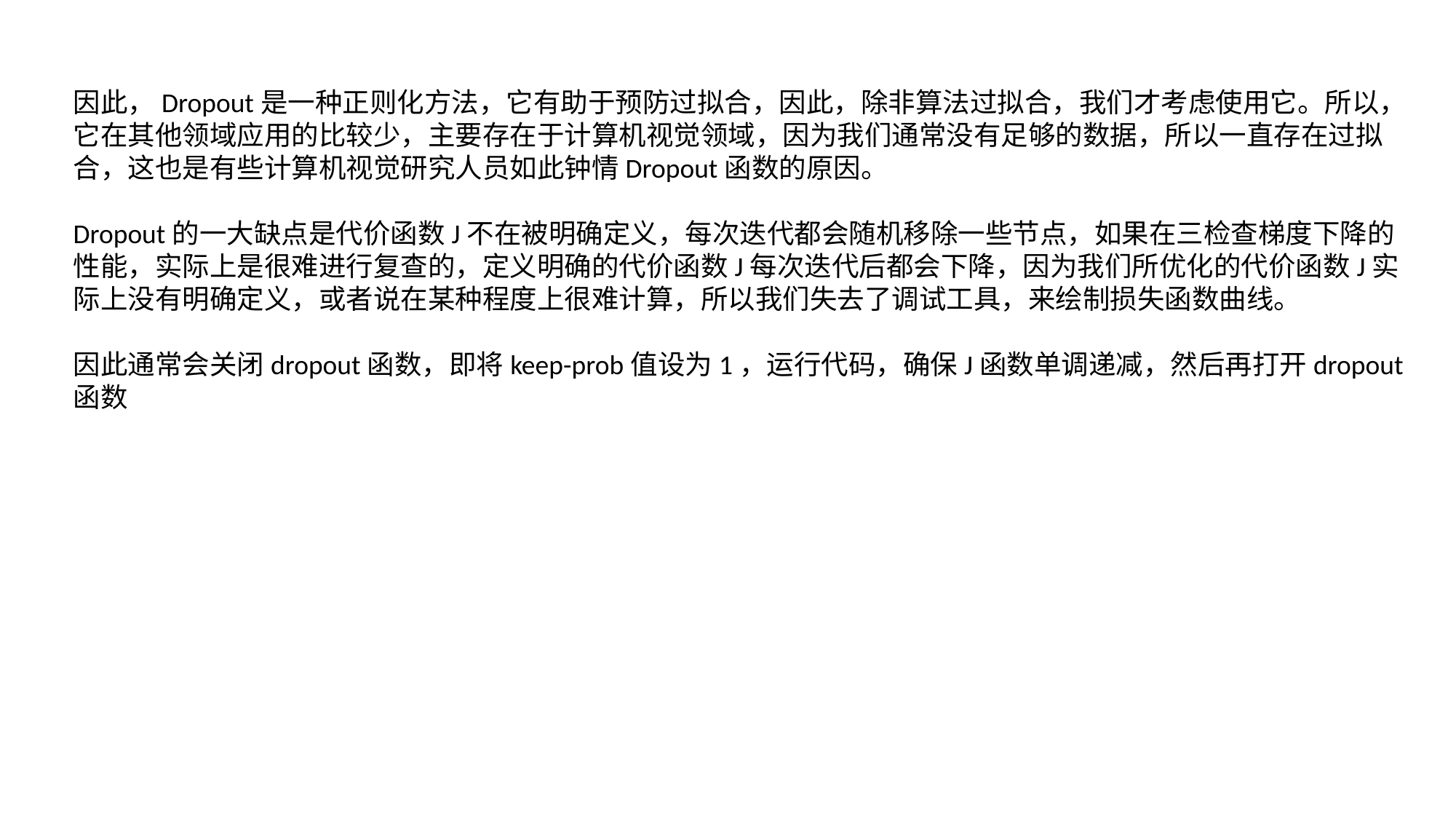

因此，Dropout是一种正则化方法，它有助于预防过拟合，因此，除非算法过拟合，我们才考虑使用它。所以，它在其他领域应用的比较少，主要存在于计算机视觉领域，因为我们通常没有足够的数据，所以一直存在过拟合，这也是有些计算机视觉研究人员如此钟情Dropout函数的原因。

Dropout的一大缺点是代价函数J不在被明确定义，每次迭代都会随机移除一些节点，如果在三检查梯度下降的性能，实际上是很难进行复查的，定义明确的代价函数J每次迭代后都会下降，因为我们所优化的代价函数J实际上没有明确定义，或者说在某种程度上很难计算，所以我们失去了调试工具，来绘制损失函数曲线。

因此通常会关闭dropout函数，即将keep-prob值设为1，运行代码，确保J函数单调递减，然后再打开dropout函数